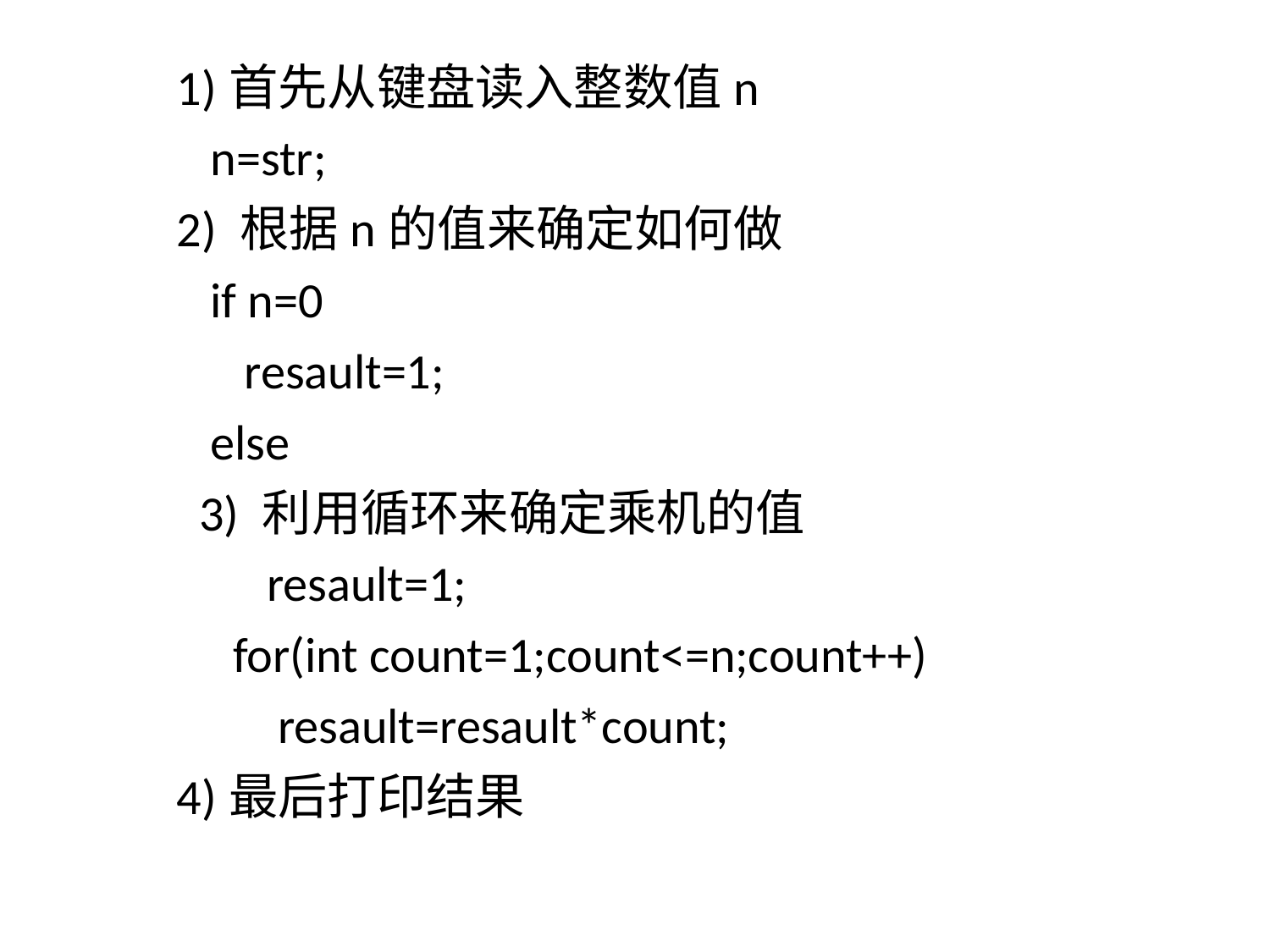

1)首先从键盘读入整数值n
   n=str;
2) 根据n的值来确定如何做
   if n=0
      resault=1;
   else
  3) 利用循环来确定乘机的值
        resault=1;
     for(int count=1;count<=n;count++)
         resault=resault*count;
4)最后打印结果